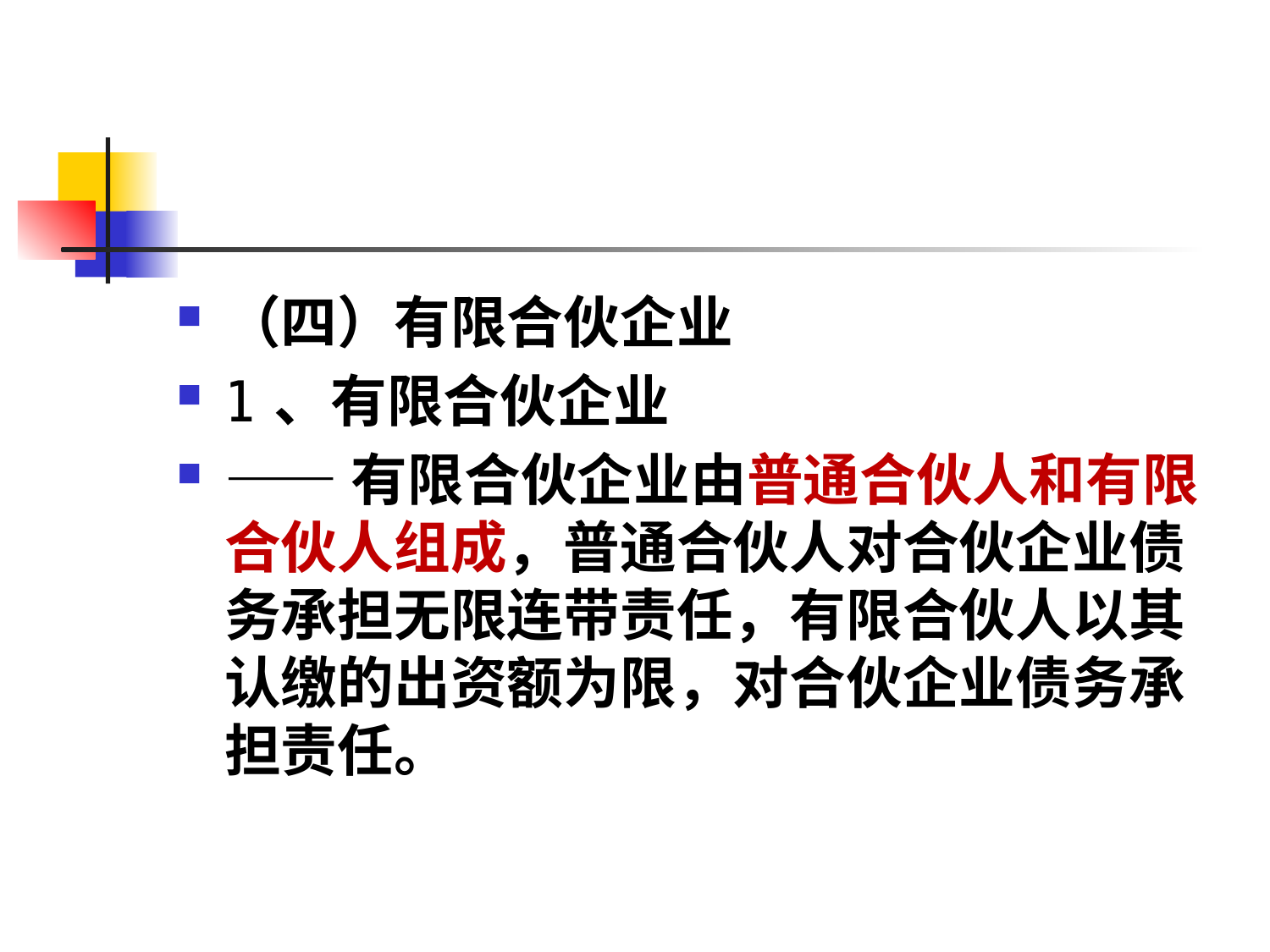

#
（四）有限合伙企业
1、有限合伙企业
——有限合伙企业由普通合伙人和有限合伙人组成，普通合伙人对合伙企业债务承担无限连带责任，有限合伙人以其认缴的出资额为限，对合伙企业债务承担责任。